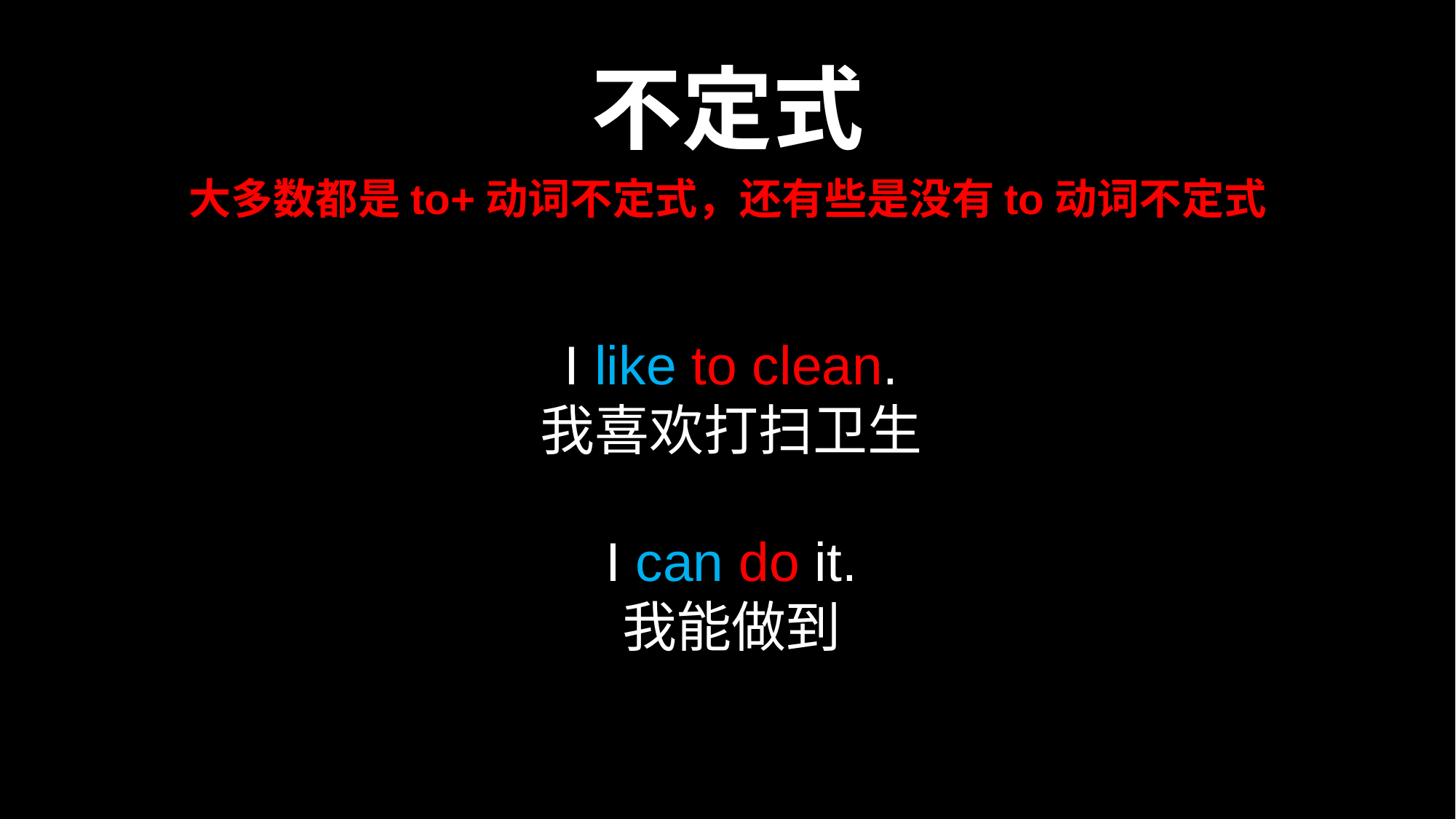

不定式
大多数都是to+动词不定式，还有些是没有to动词不定式
I like to clean.
我喜欢打扫卫生

I can do it.
我能做到